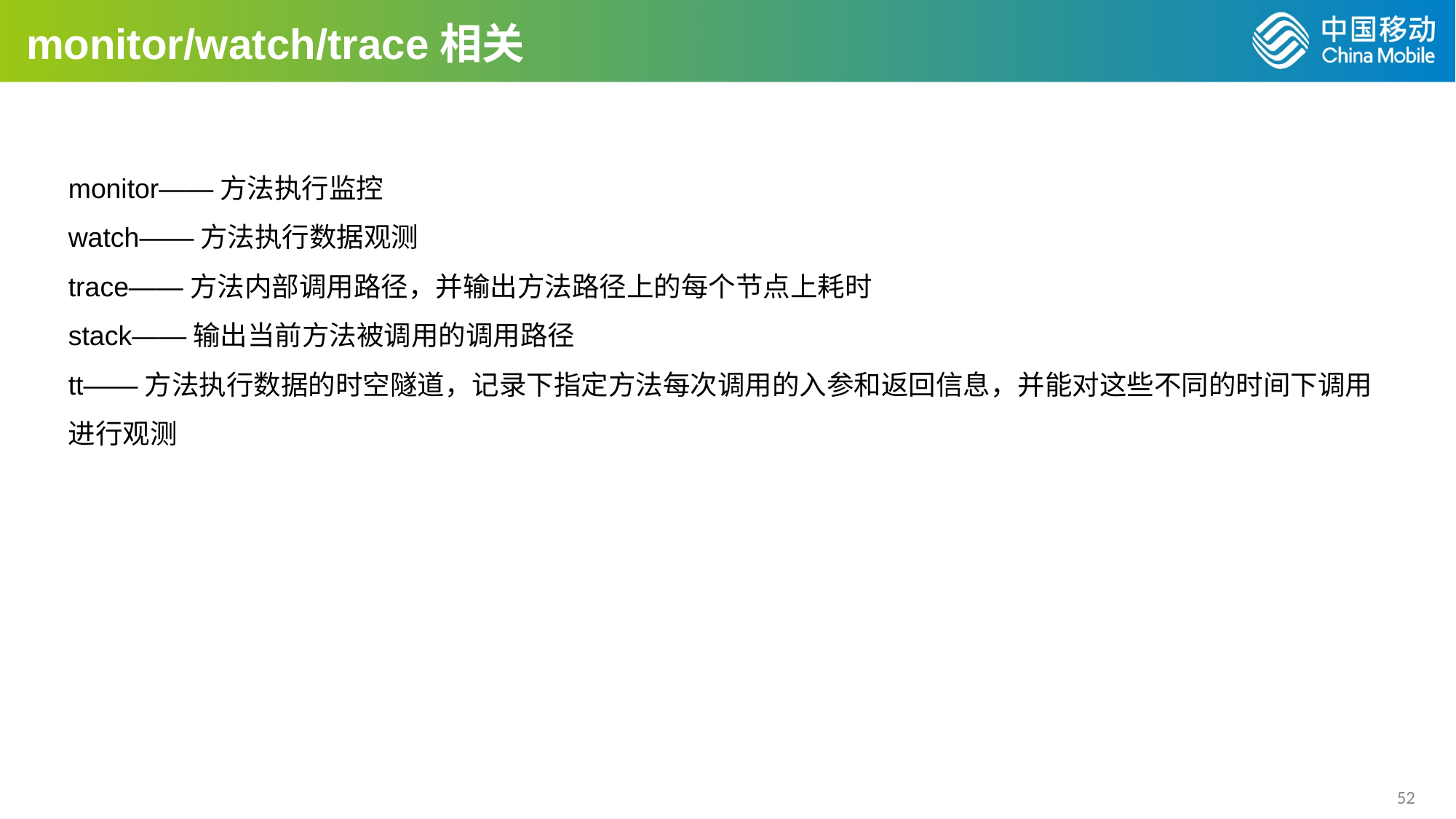

monitor/watch/trace相关
monitor——方法执行监控
watch——方法执行数据观测
trace——方法内部调用路径，并输出方法路径上的每个节点上耗时
stack——输出当前方法被调用的调用路径
tt——方法执行数据的时空隧道，记录下指定方法每次调用的入参和返回信息，并能对这些不同的时间下调用进行观测